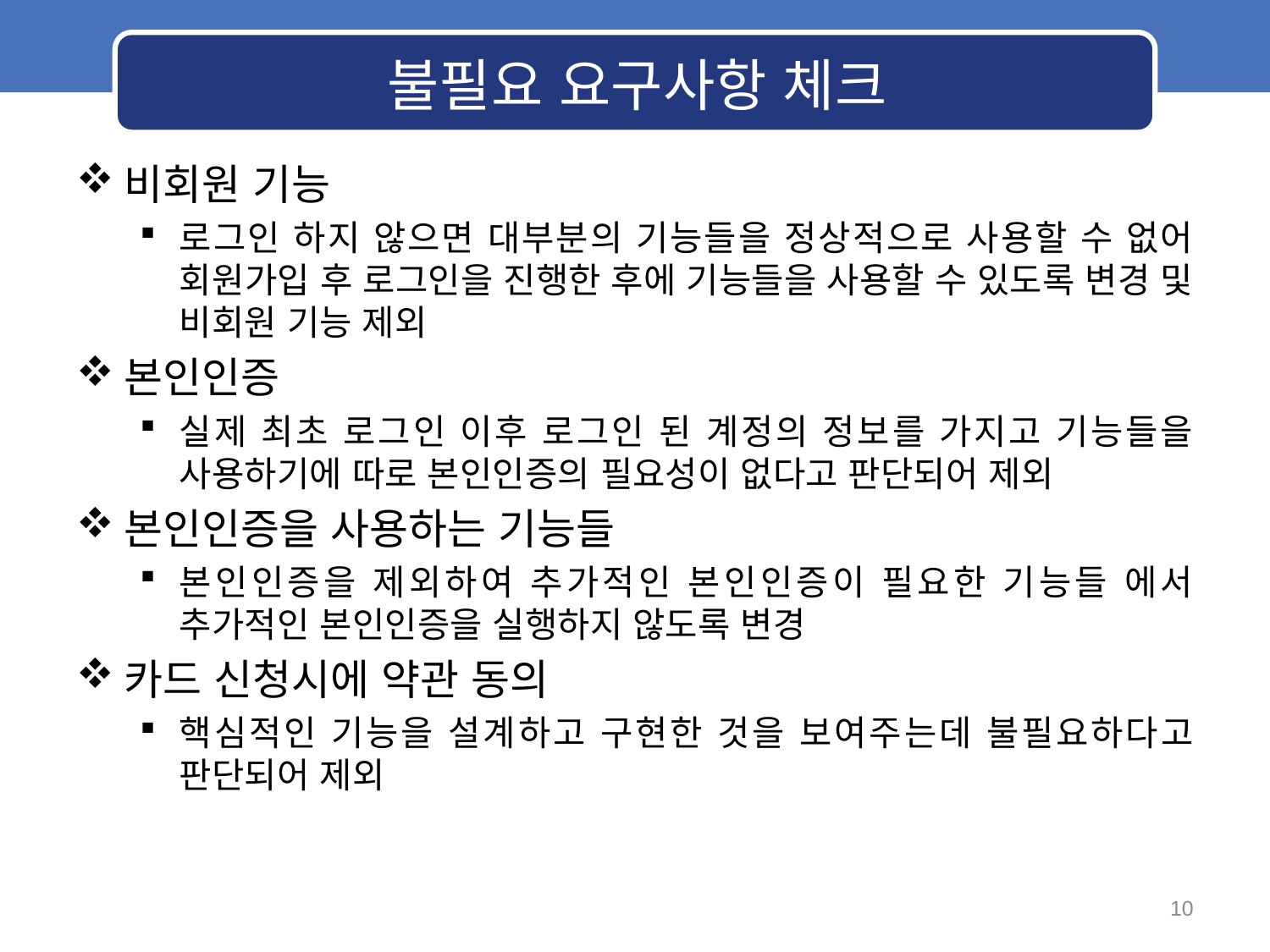

# 불필요 요구사항 체크
비회원 기능
로그인 하지 않으면 대부분의 기능들을 정상적으로 사용할 수 없어 회원가입 후 로그인을 진행한 후에 기능들을 사용할 수 있도록 변경 및 비회원 기능 제외
본인인증
실제 최초 로그인 이후 로그인 된 계정의 정보를 가지고 기능들을 사용하기에 따로 본인인증의 필요성이 없다고 판단되어 제외
본인인증을 사용하는 기능들
본인인증을 제외하여 추가적인 본인인증이 필요한 기능들 에서 추가적인 본인인증을 실행하지 않도록 변경
카드 신청시에 약관 동의
핵심적인 기능을 설계하고 구현한 것을 보여주는데 불필요하다고 판단되어 제외
10